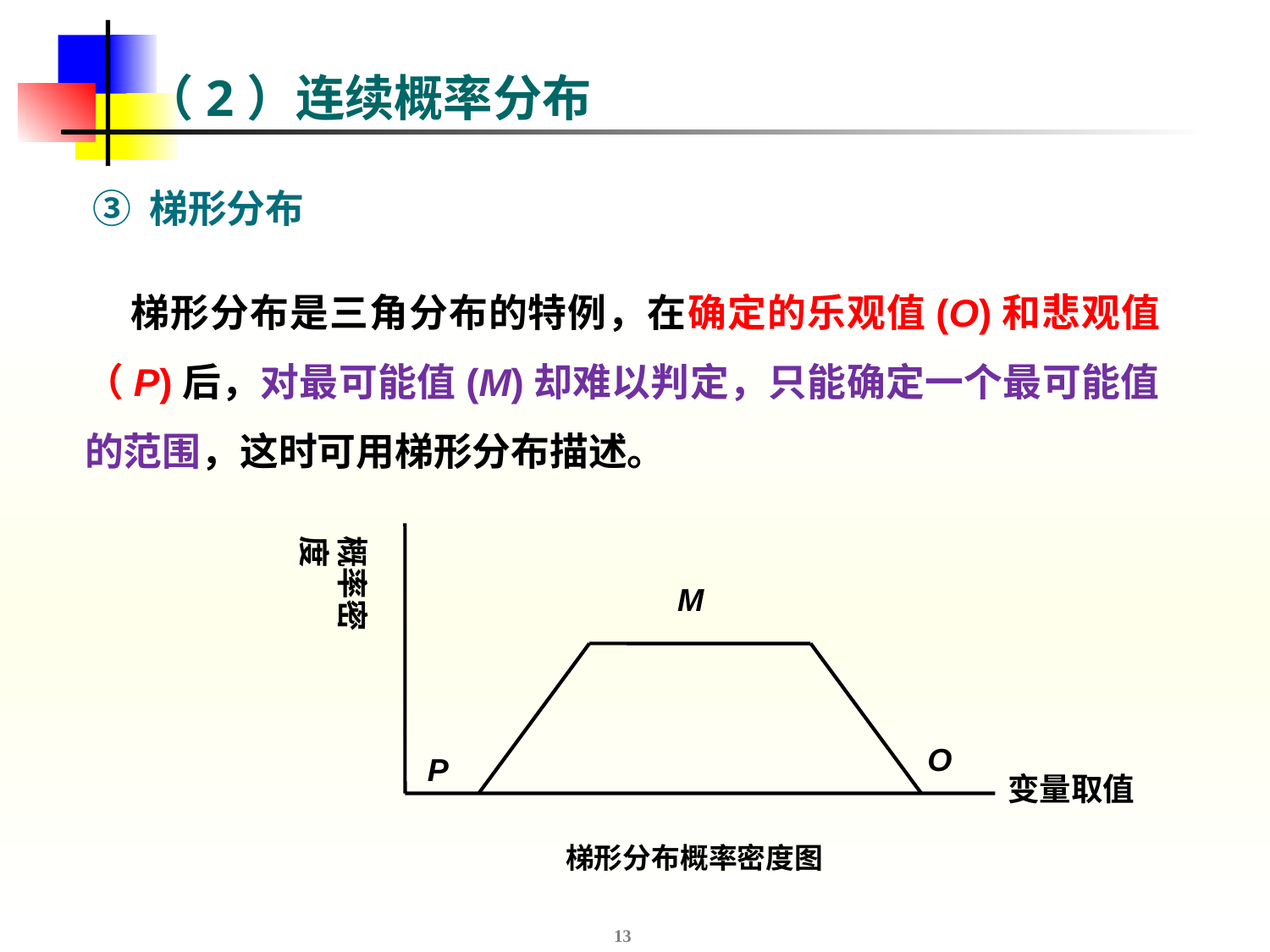

# （2）连续概率分布
③ 梯形分布
    梯形分布是三角分布的特例，在确定的乐观值(O)和悲观值（P)后，对最可能值(M)却难以判定，只能确定一个最可能值的范围，这时可用梯形分布描述。

概率密度

M
O
P
变量取值
梯形分布概率密度图
13